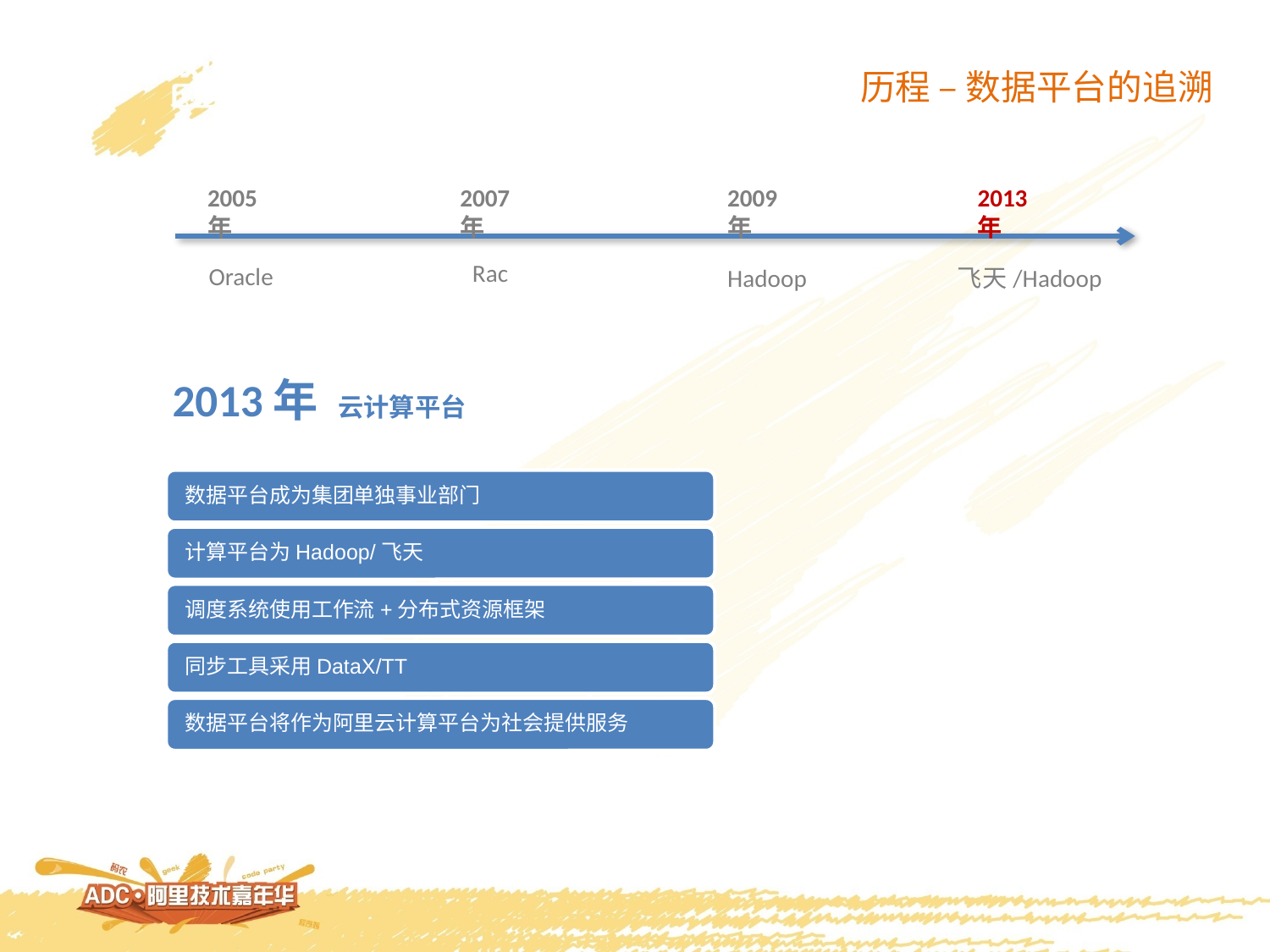

历程 – 数据平台的追溯
2005 年
2007 年
2009 年
2013 年
Rac
Oracle
Hadoop
飞天/Hadoop
2013年  云计算平台
 数据平台成为集团单独事业部门
 计算平台为Hadoop/飞天
 调度系统使用工作流+分布式资源框架
 同步工具采用DataX/TT
 数据平台将作为阿里云计算平台为社会提供服务